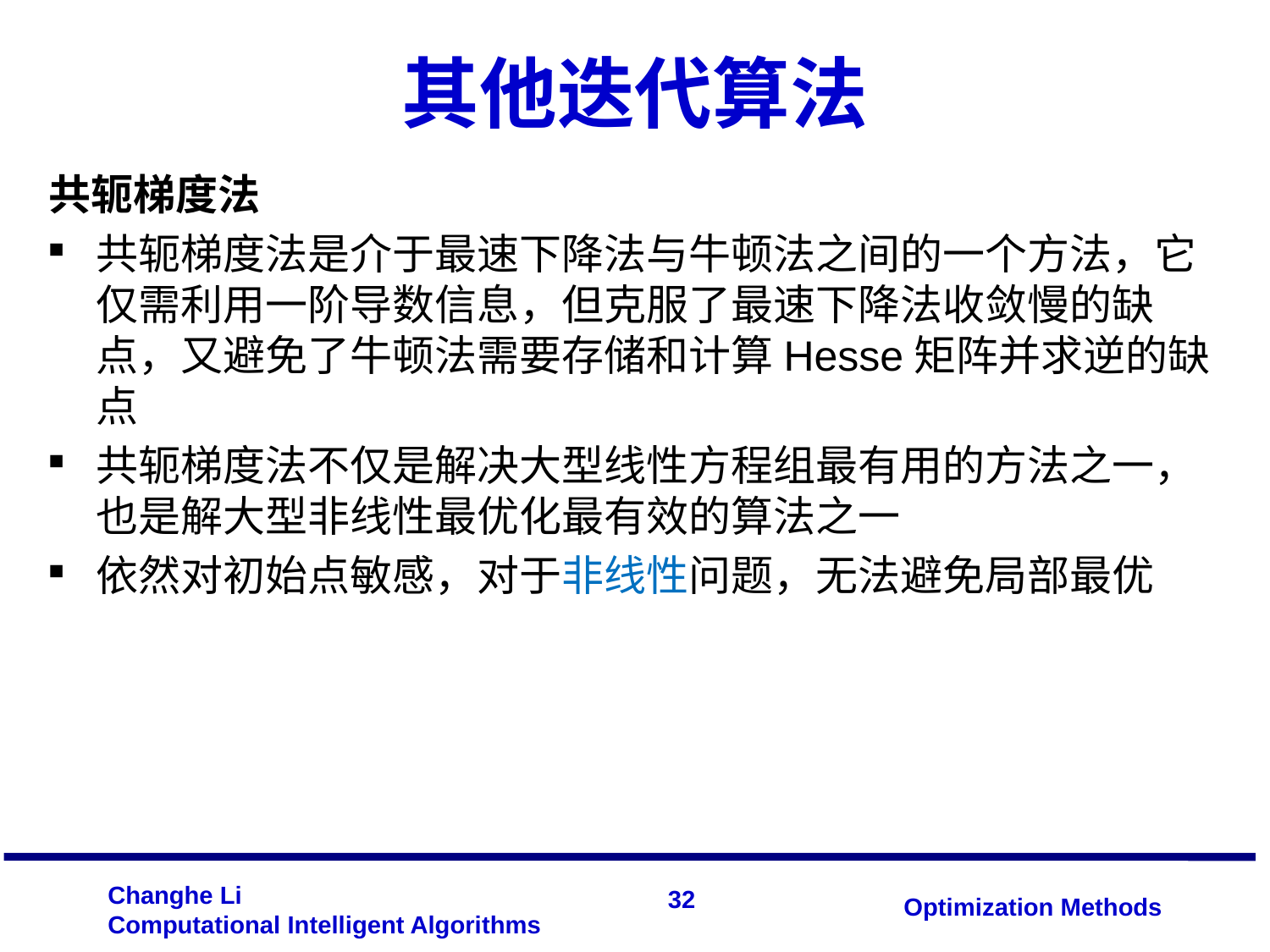

# 其他迭代算法
共轭梯度法
共轭梯度法是介于最速下降法与牛顿法之间的一个方法，它仅需利用一阶导数信息，但克服了最速下降法收敛慢的缺点，又避免了牛顿法需要存储和计算Hesse矩阵并求逆的缺点
共轭梯度法不仅是解决大型线性方程组最有用的方法之一，也是解大型非线性最优化最有效的算法之一
依然对初始点敏感，对于非线性问题，无法避免局部最优